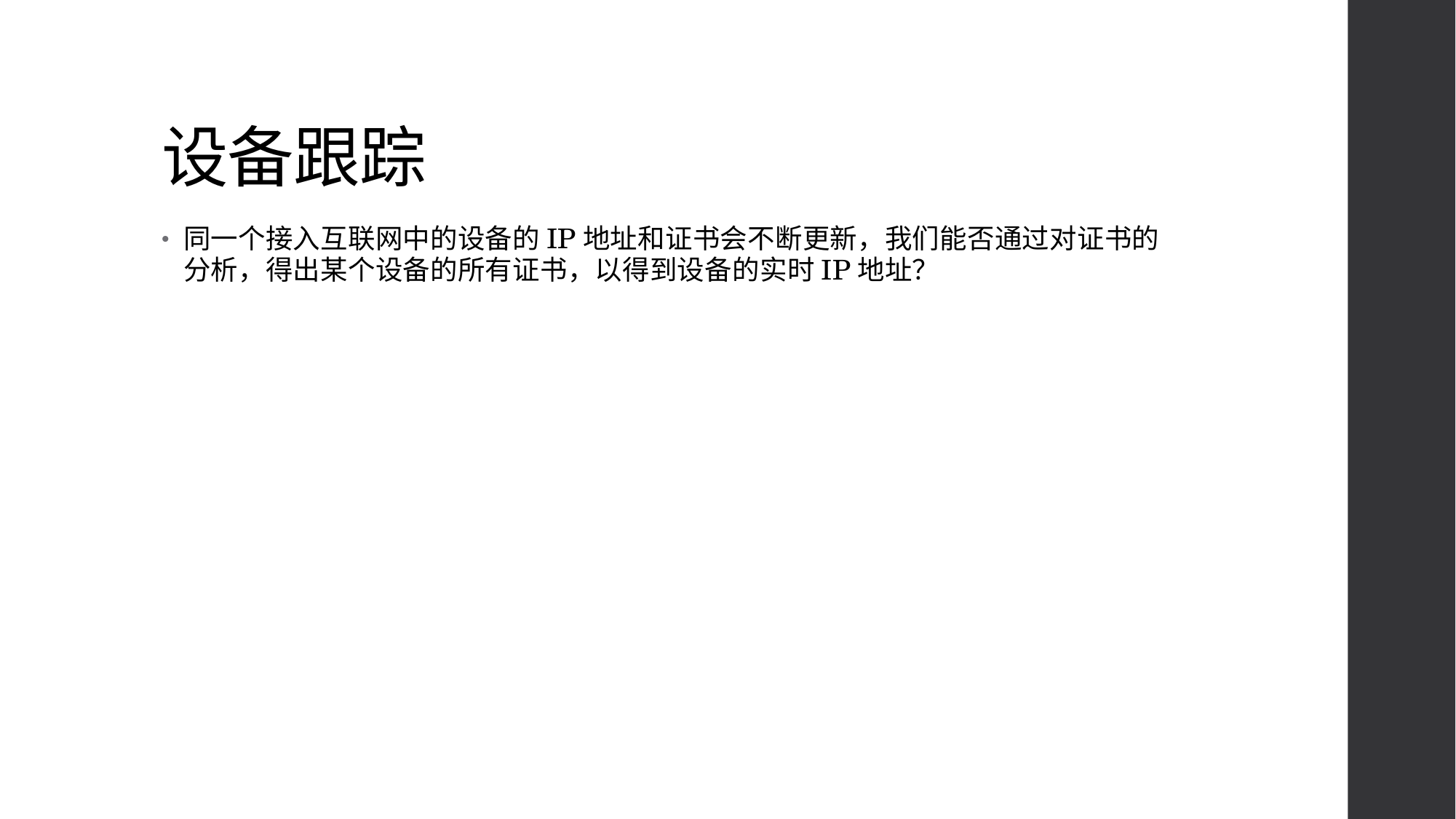

# 设备跟踪
同一个接入互联网中的设备的IP地址和证书会不断更新，我们能否通过对证书的分析，得出某个设备的所有证书，以得到设备的实时IP地址？